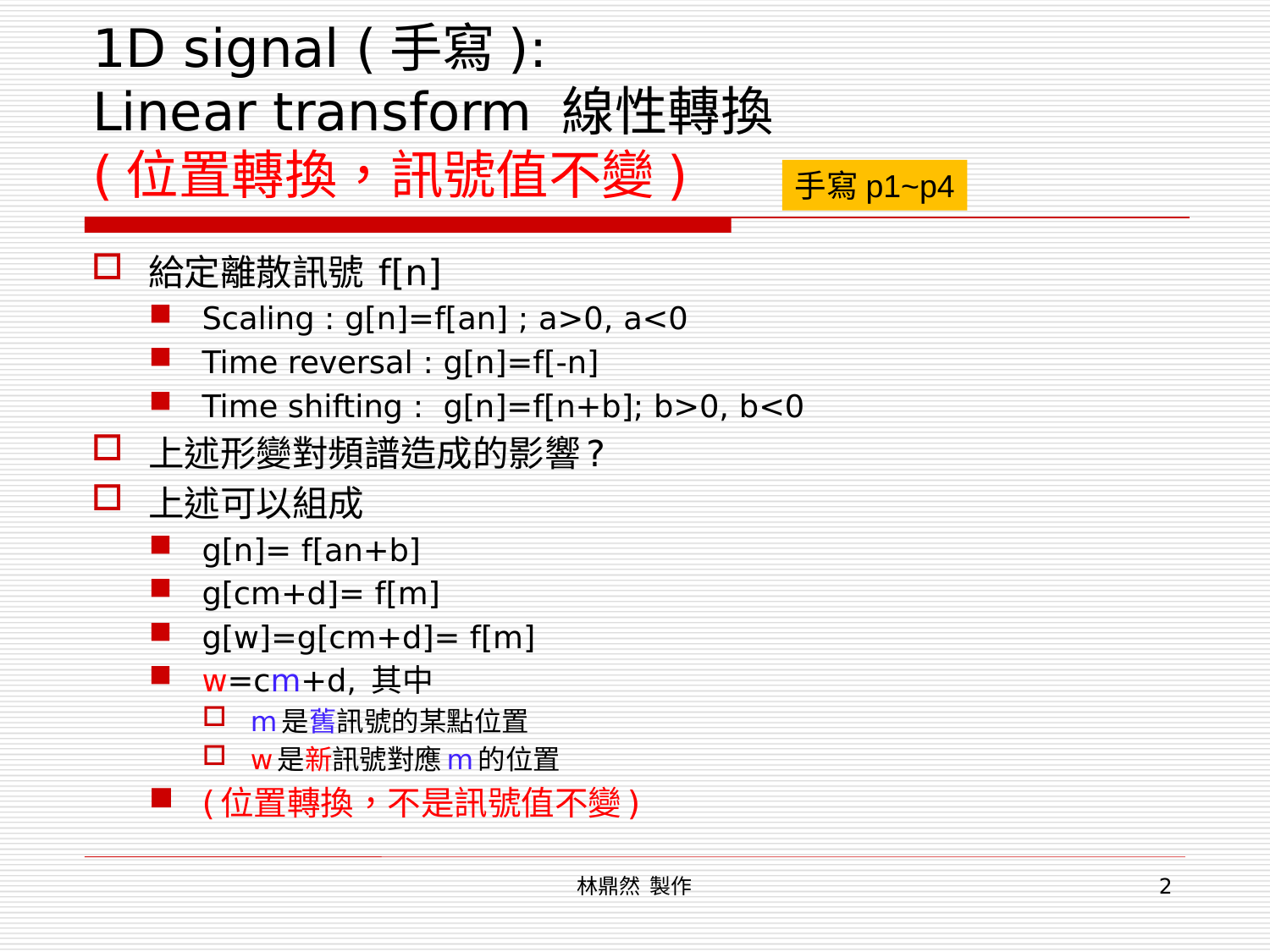

# 1D signal (手寫): Linear transform 線性轉換 (位置轉換，訊號值不變)
手寫p1~p4
給定離散訊號 f[n]
Scaling : g[n]=f[an] ; a>0, a<0
Time reversal : g[n]=f[-n]
Time shifting :  g[n]=f[n+b]; b>0, b<0
上述形變對頻譜造成的影響?
上述可以組成
g[n]= f[an+b]
g[cm+d]= f[m]
g[w]=g[cm+d]= f[m]
w=cm+d, 其中
m是舊訊號的某點位置
w是新訊號對應m的位置
(位置轉換，不是訊號值不變)
林鼎然  製作
2